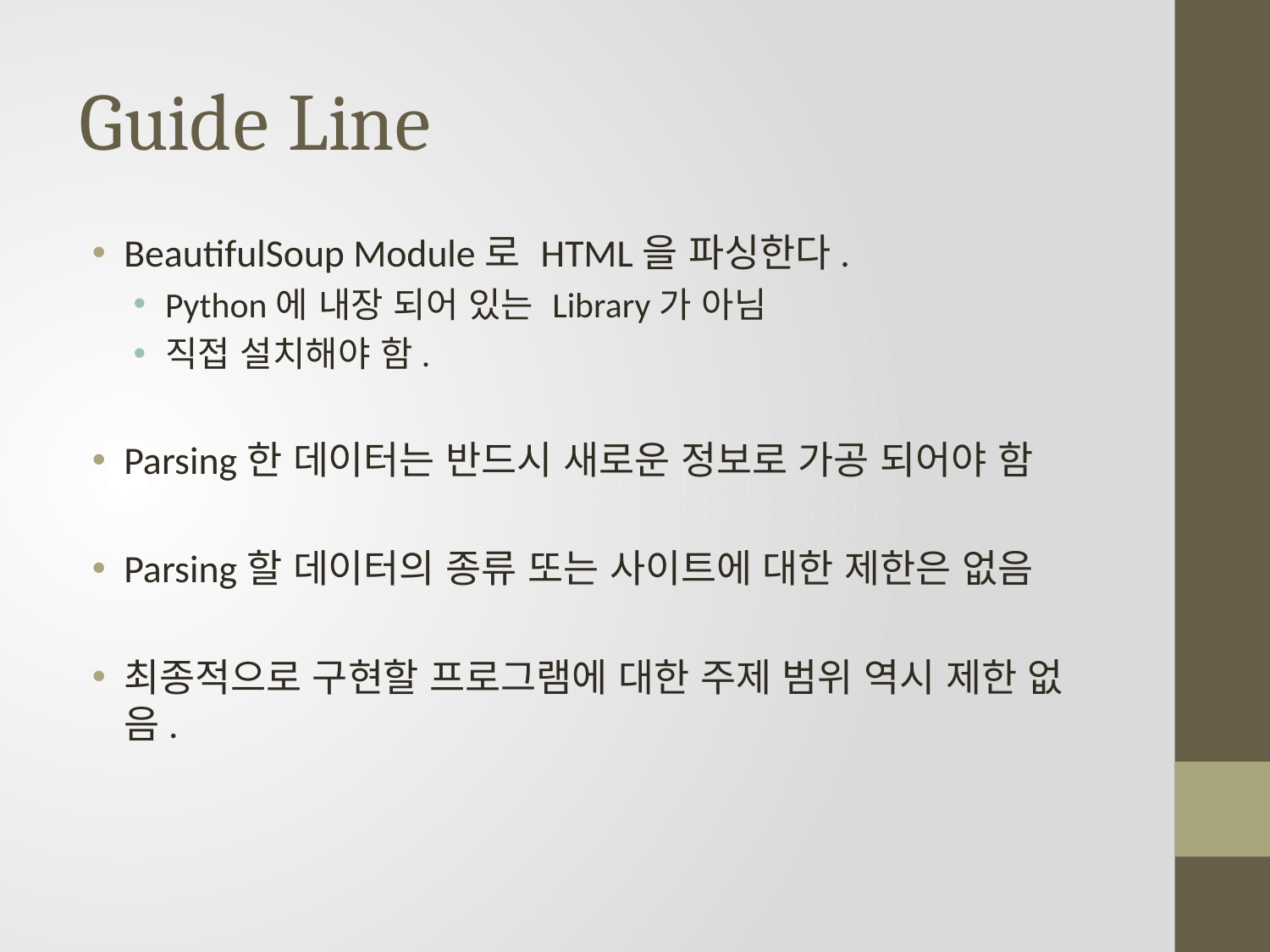

# Guide Line
BeautifulSoup Module로 HTML을 파싱한다.
Python에 내장 되어 있는 Library가 아님
직접 설치해야 함.

Parsing한 데이터는 반드시 새로운 정보로 가공 되어야 함

Parsing할 데이터의 종류 또는 사이트에 대한 제한은 없음

최종적으로 구현할 프로그램에 대한 주제 범위 역시 제한 없음.